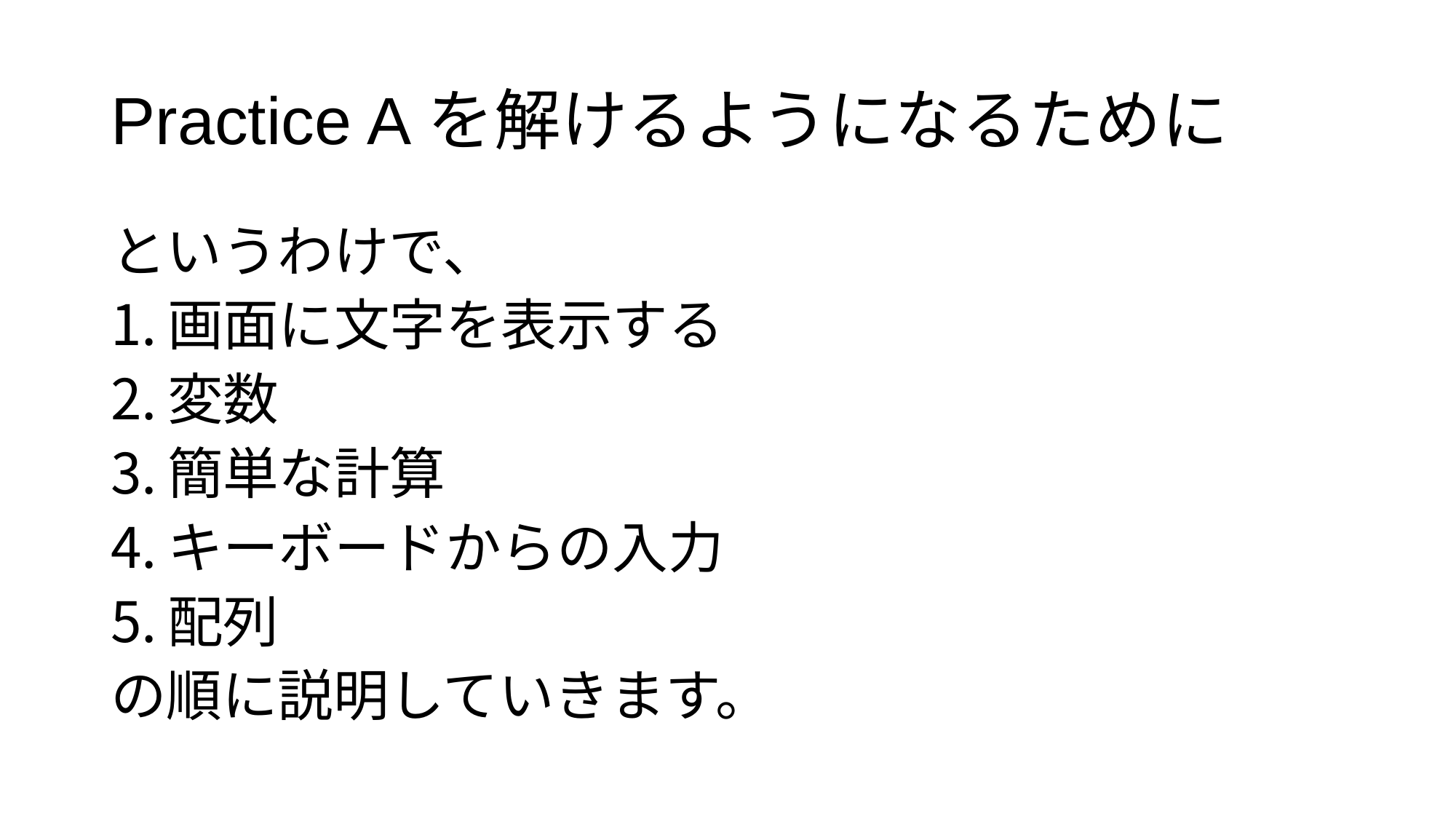

# Practice Aを解けるようになるために
というわけで、
画面に文字を表示する
変数
簡単な計算
キーボードからの入力
配列
の順に説明していきます。